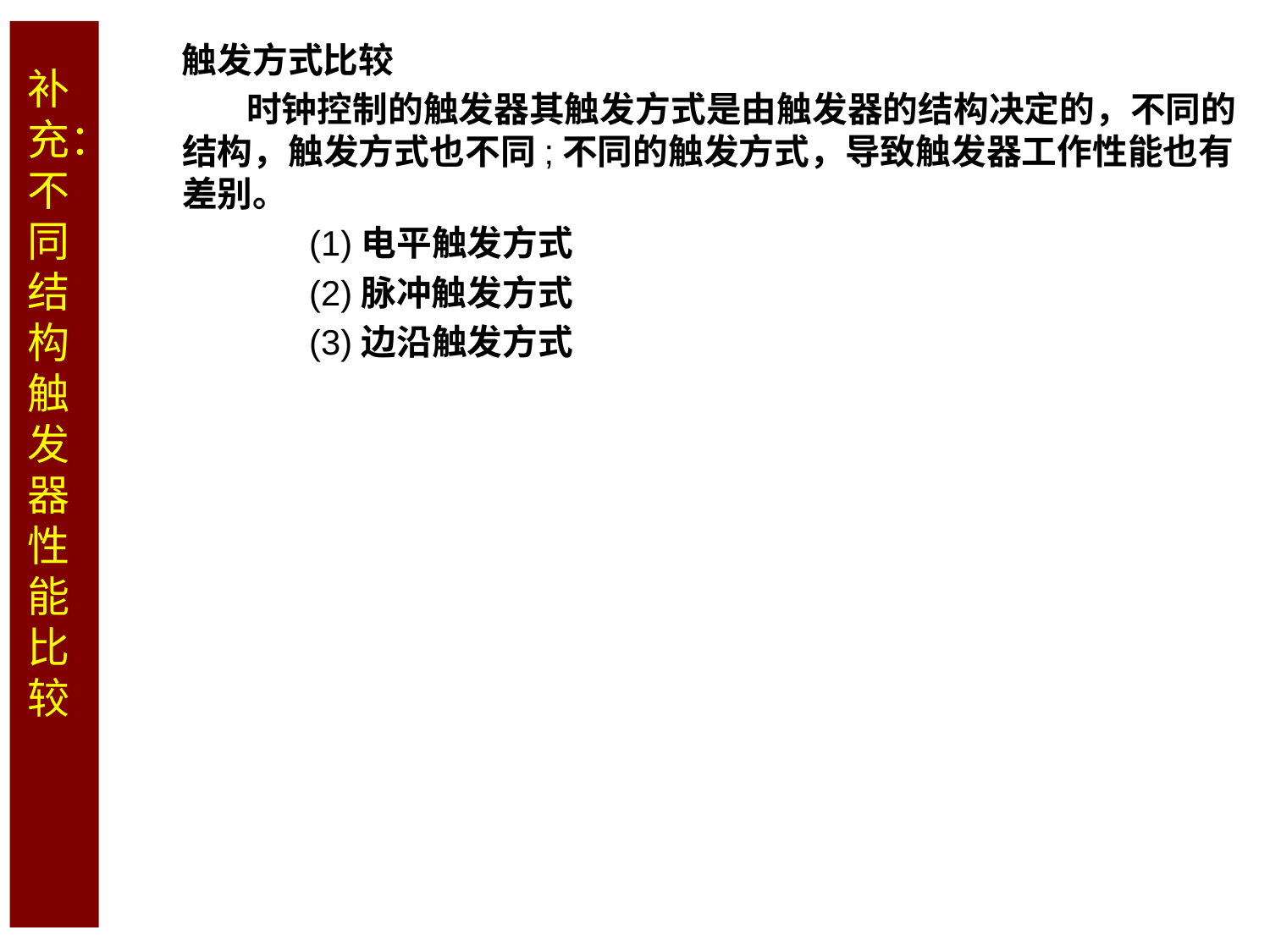

补充：不同结构触发器性能比较
触发方式比较
       时钟控制的触发器其触发方式是由触发器的结构决定的，不同的结构，触发方式也不同;不同的触发方式，导致触发器工作性能也有差别。
		(1)电平触发方式
		(2)脉冲触发方式
		(3)边沿触发方式